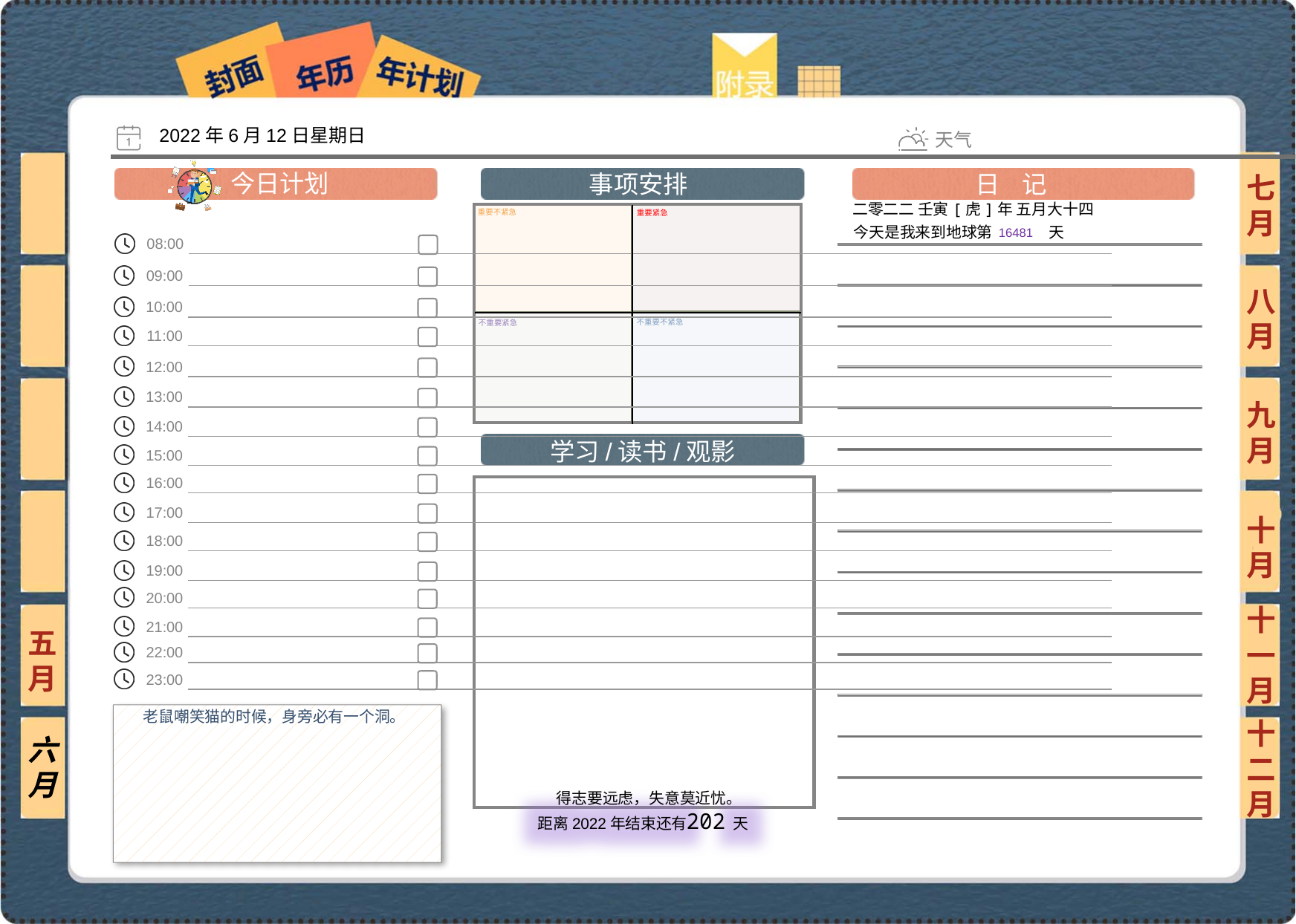

2022年6月12日星期日
七月
二零二二 壬寅[虎]年 五月大十四
16481
八月
九月
十月
十一月
五月
老鼠嘲笑猫的时候，身旁必有一个洞。

六月
十二月
202
 得志要远虑，失意莫近忧。